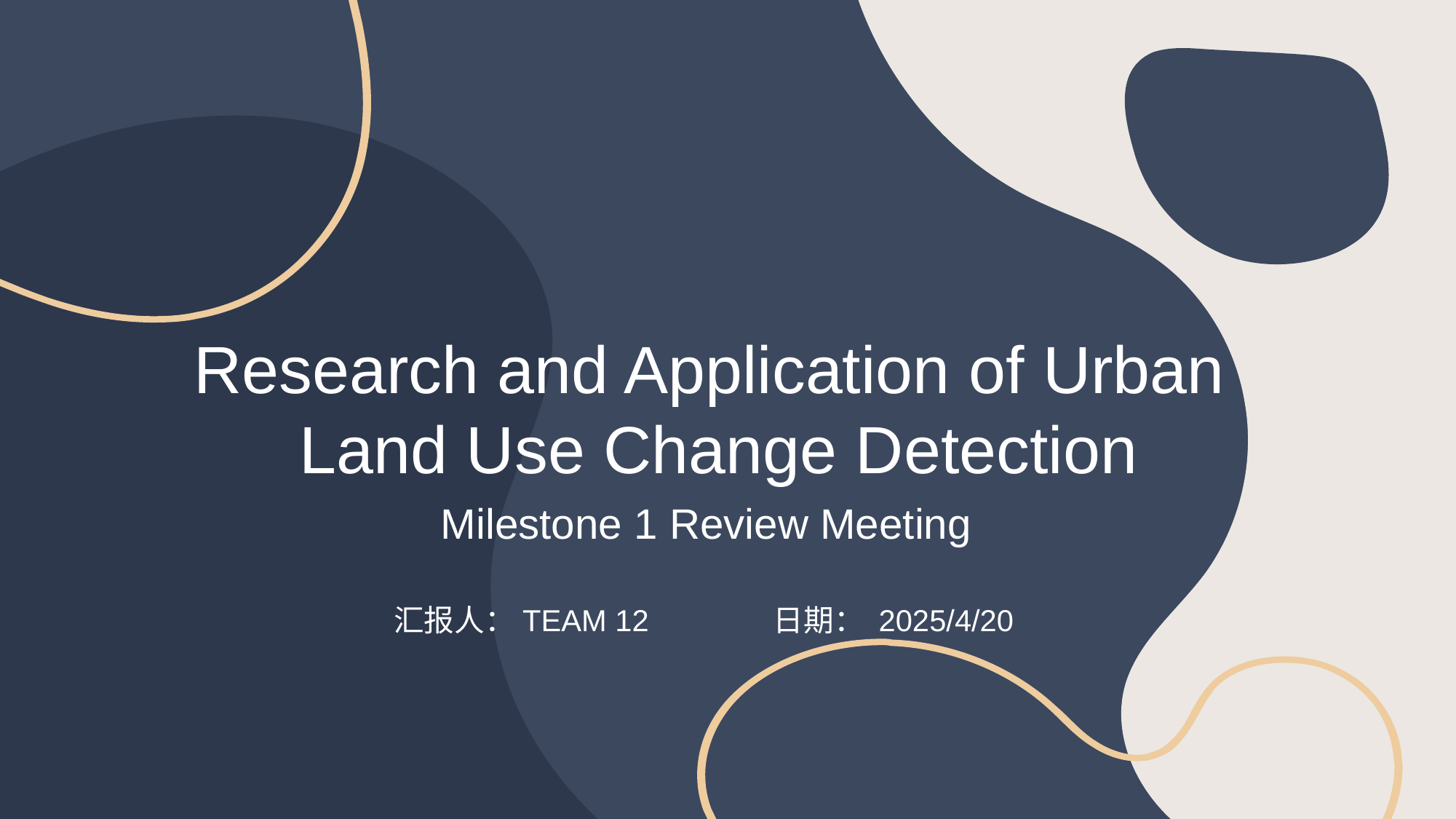

Research and Application of Urban
Land Use Change Detection
Milestone 1 Review Meeting
汇报人：Team 12              日期： 2025/4/20